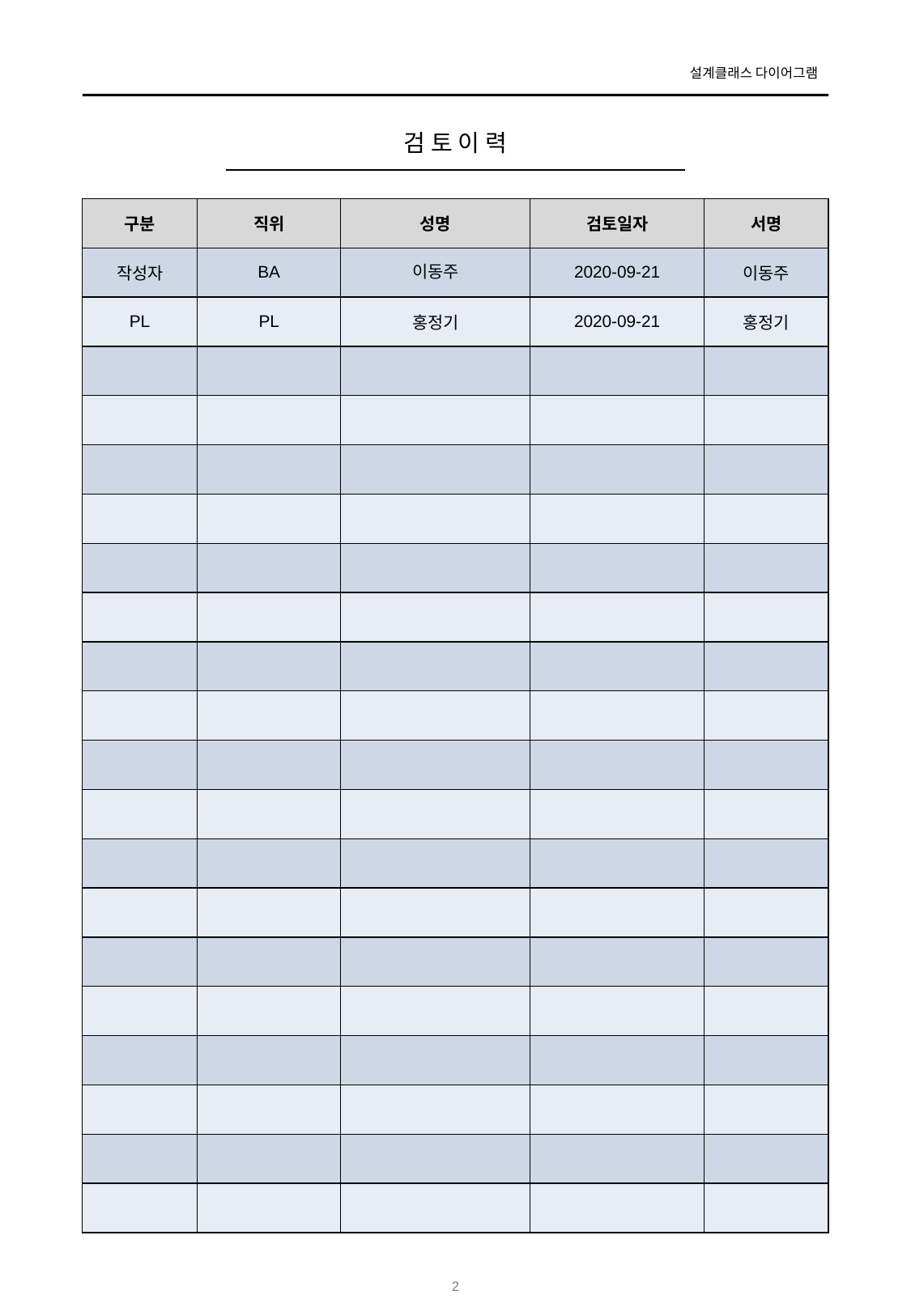

# 검 토 이 력
| 구분 | 직위 | 성명 | 검토일자 | 서명 |
| --- | --- | --- | --- | --- |
| 작성자 | BA | 이동주 | 2020-09-21 | 이동주 |
| PL | PL | 홍정기 | 2020-09-21 | 홍정기 |
|  |  |  |  |  |
|  |  |  |  |  |
|  |  |  |  |  |
|  |  |  |  |  |
|  |  |  |  |  |
|  |  |  |  |  |
|  |  |  |  |  |
|  |  |  |  |  |
|  |  |  |  |  |
|  |  |  |  |  |
|  |  |  |  |  |
|  |  |  |  |  |
|  |  |  |  |  |
|  |  |  |  |  |
|  |  |  |  |  |
|  |  |  |  |  |
|  |  |  |  |  |
|  |  |  |  |  |
2